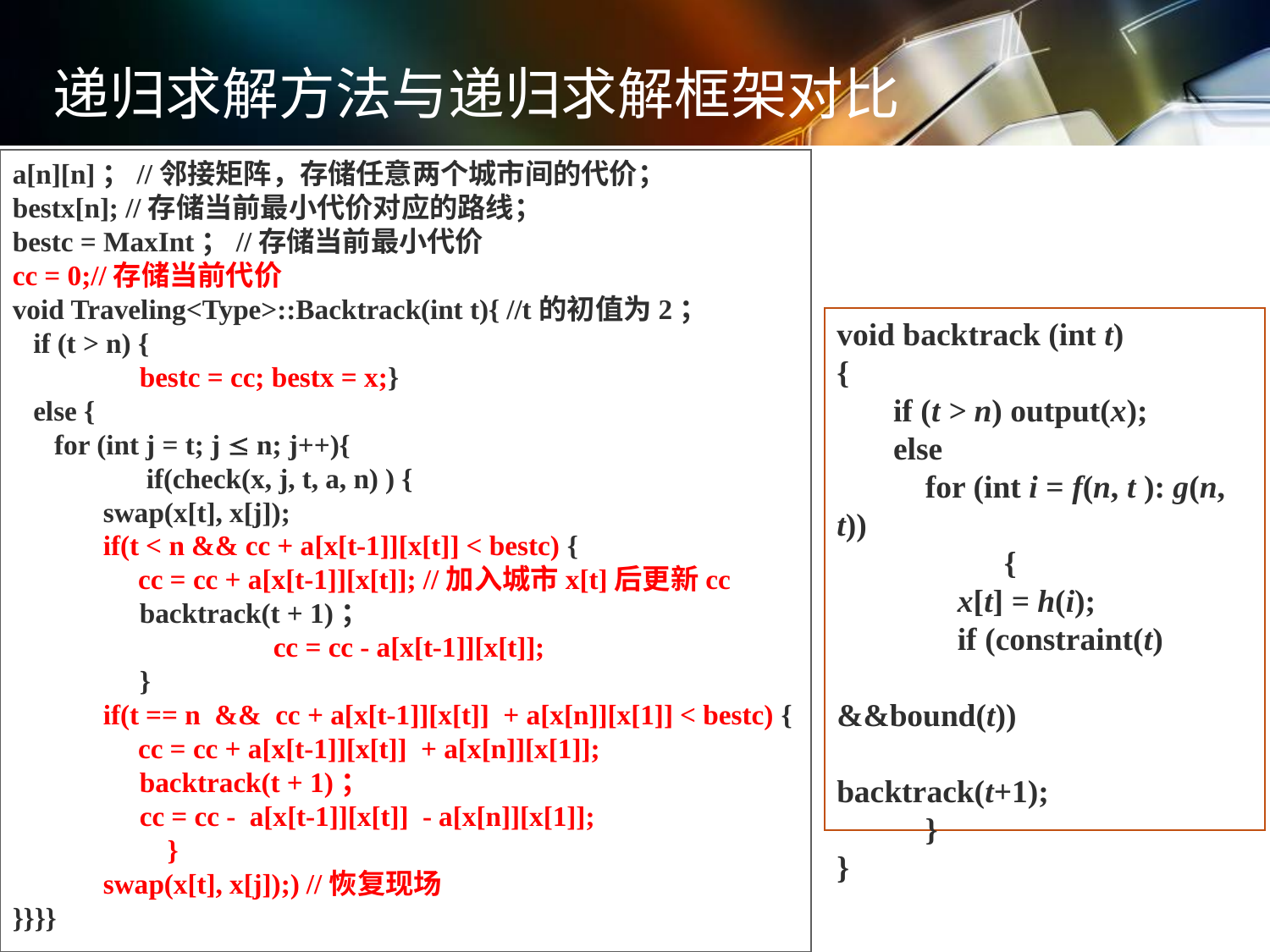

递归求解方法与递归求解框架对比
a[n][n]；//邻接矩阵，存储任意两个城市间的代价；
bestx[n]; //存储当前最小代价对应的路线；
bestc = MaxInt；//存储当前最小代价
cc = 0;//存储当前代价
void Traveling<Type>::Backtrack(int t){ //t的初值为2；
   if (t > n) {
	bestc = cc; bestx = x;}
   else {
      for (int j = t; j ≤ n; j++){
 	 if(check(x, j, t, a, n) ) {
             swap(x[t], x[j]);
             if(t < n && cc + a[x[t-1]][x[t]] < bestc) {
                  cc = cc + a[x[t-1]][x[t]]; //加入城市x[t]后更新cc
             	backtrack(t + 1)；
		 cc = cc - a[x[t-1]][x[t]];
             	}
             if(t == n  &&  cc + a[x[t-1]][x[t]]  + a[x[n]][x[1]] < bestc) {
                  cc = cc + a[x[t-1]][x[t]]  + a[x[n]][x[1]];
             	backtrack(t + 1)；
            	cc = cc -  a[x[t-1]][x[t]]  - a[x[n]][x[1]];
	    }
             swap(x[t], x[j]);) //恢复现场
}}}}
void backtrack (int t)
{
       if (t > n) output(x);
       else
           for (int i = f(n, t ): g(n, t))
	     {
               x[t] = h(i);
               if (constraint(t)
			&&bound(t))
			backtrack(t+1);
           }
}